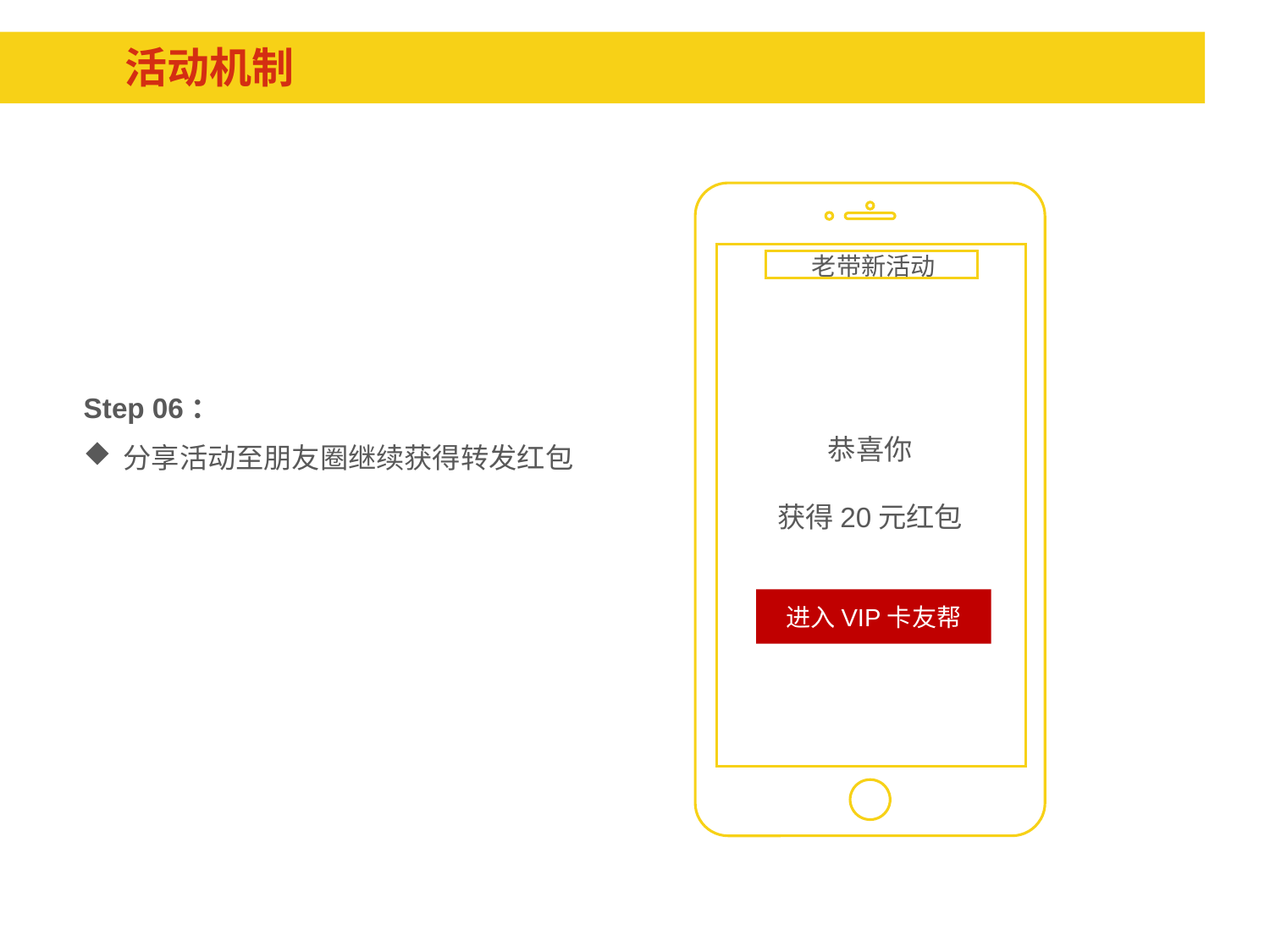

# 活动机制

Scan Promotion QR Code

老带新活动
Step 06：
分享活动至朋友圈继续获得转发红包
恭喜你
获得20元红包
进入VIP卡友帮